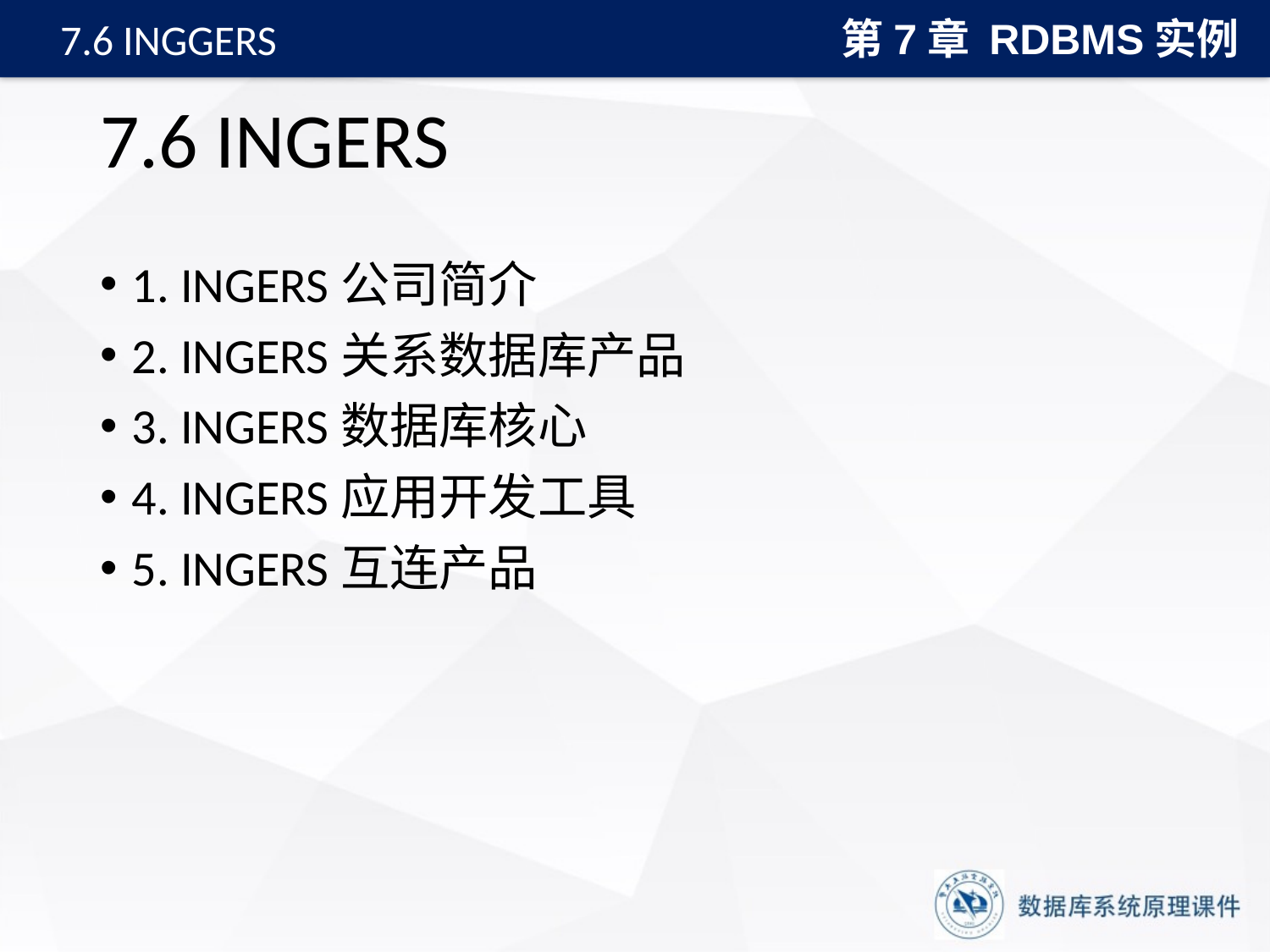

第7章 RDBMS实例
7.6 INGGERS
# 7.6 INGERS
1. INGERS公司简介
2. INGERS关系数据库产品
3. INGERS数据库核心
4. INGERS应用开发工具
5. INGERS互连产品